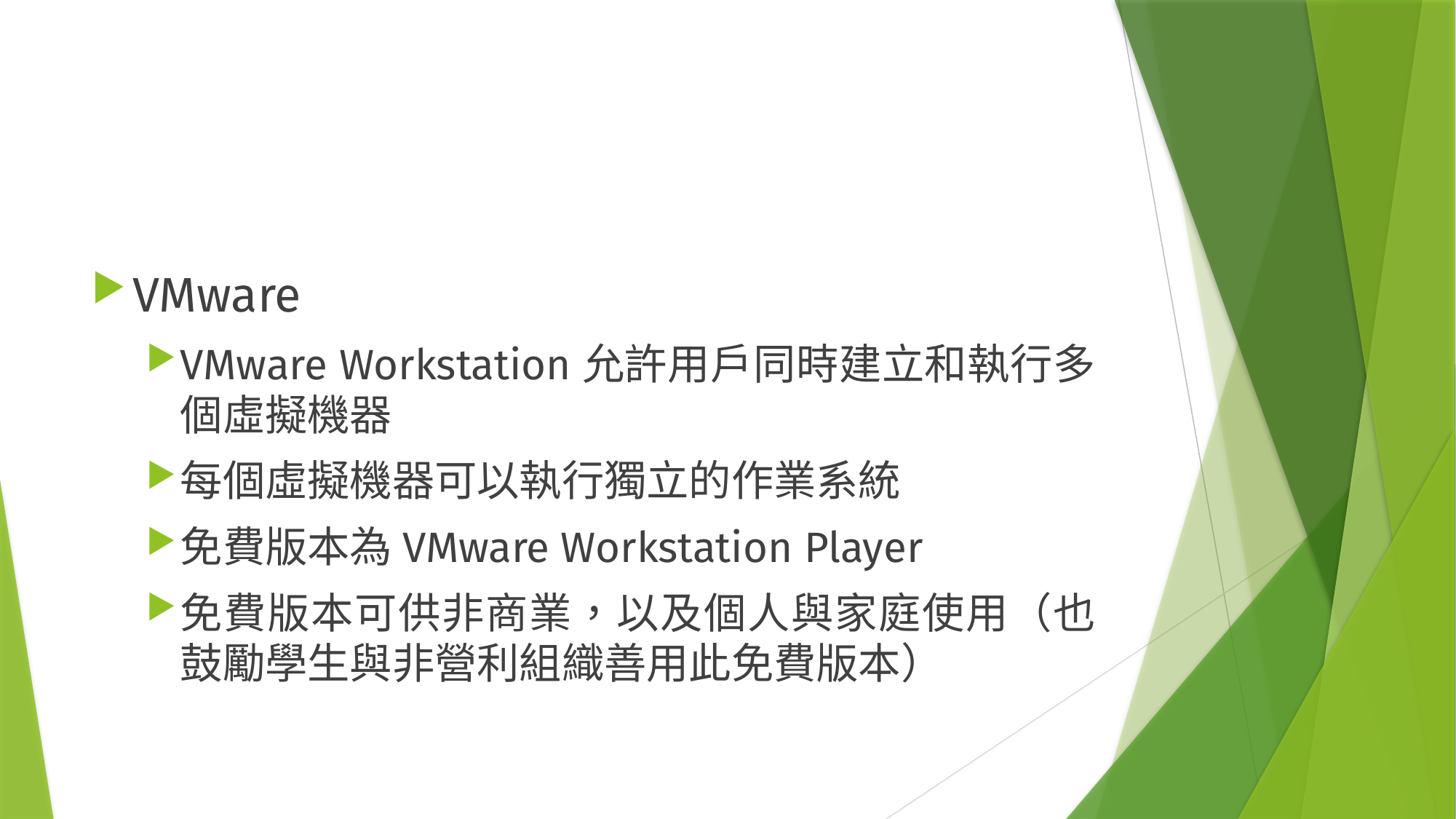

#
VMware
VMware Workstation允許用戶同時建立和執行多個虛擬機器
每個虛擬機器可以執行獨立的作業系統
免費版本為VMware Workstation Player
免費版本可供非商業，以及個人與家庭使用（也鼓勵學生與非營利組織善用此免費版本）